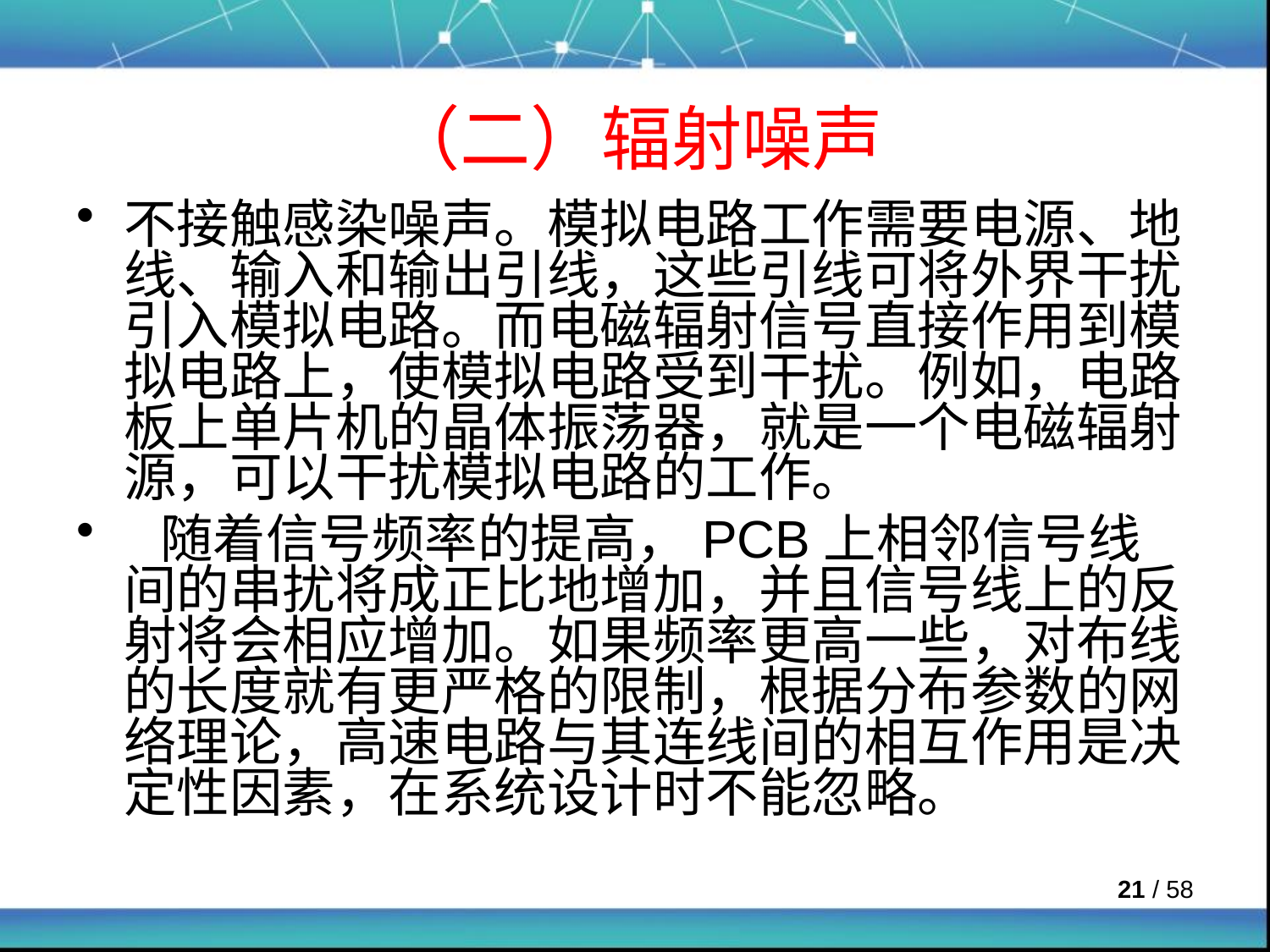

# （二）辐射噪声
不接触感染噪声。模拟电路工作需要电源、地线、输入和输出引线，这些引线可将外界干扰引入模拟电路。而电磁辐射信号直接作用到模拟电路上，使模拟电路受到干扰。例如，电路板上单片机的晶体振荡器，就是一个电磁辐射源，可以干扰模拟电路的工作。
  随着信号频率的提高，PCB上相邻信号线间的串扰将成正比地增加，并且信号线上的反射将会相应增加。如果频率更高一些，对布线的长度就有更严格的限制，根据分布参数的网络理论，高速电路与其连线间的相互作用是决定性因素，在系统设计时不能忽略。
21 / 58